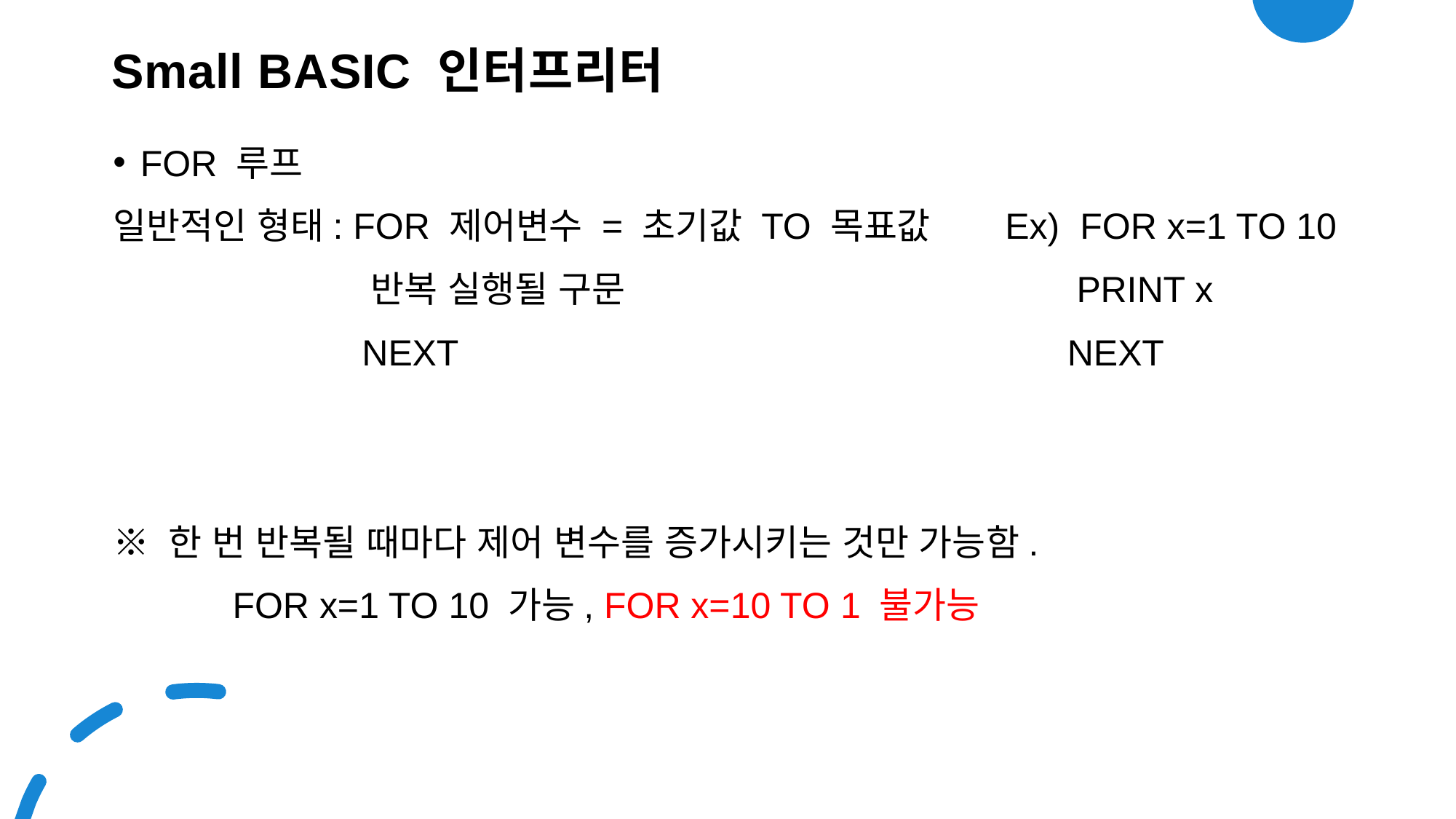

# Small BASIC 인터프리터
FOR 루프
일반적인 형태: FOR 제어변수 = 초기값 TO 목표값	 Ex)  FOR x=1 TO 10
		   반복 실행될 구문				        PRINT x
		   NEXT					        NEXT

※ 한 번 반복될 때마다 제어 변수를 증가시키는 것만 가능함.
	 FOR x=1 TO 10 가능, FOR x=10 TO 1 불가능